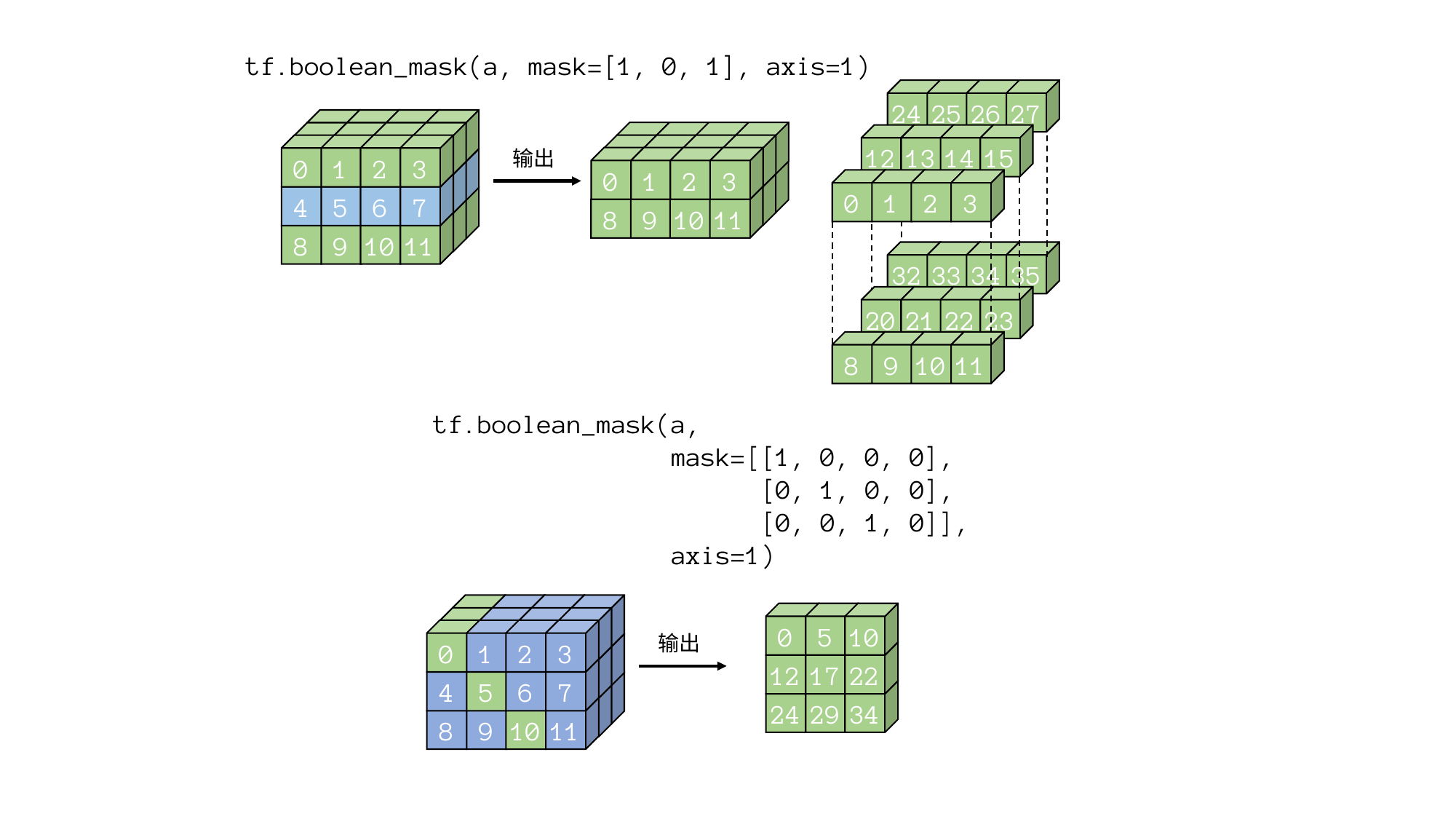

tf.boolean_mask(a, mask=[1, 0, 1], axis=1)
24
25
26
27
24
25
26
27
24
25
26
27
12
13
14
15
12
13
14
15
0
1
2
3
12
13
14
15
输出
0
1
2
3
28
29
30
31
32
33
34
35
16
17
18
19
0
1
2
3
4
5
6
7
20
21
22
23
8
9
10
11
32
33
34
35
20
21
22
23
8
9
10
11
32
33
34
35
20
21
22
23
8
9
10
11
tf.boolean_mask(a,
                mask=[[1, 0, 0, 0],
                      [0, 1, 0, 0],
                      [0, 0, 1, 0]],
                axis=1)
24
25
26
27
0
5
10
12
13
14
15
0
1
2
3
输出
28
29
30
31
12
17
22
16
17
18
19
4
5
6
7
32
33
34
35
24
29
34
20
21
22
23
8
9
10
11